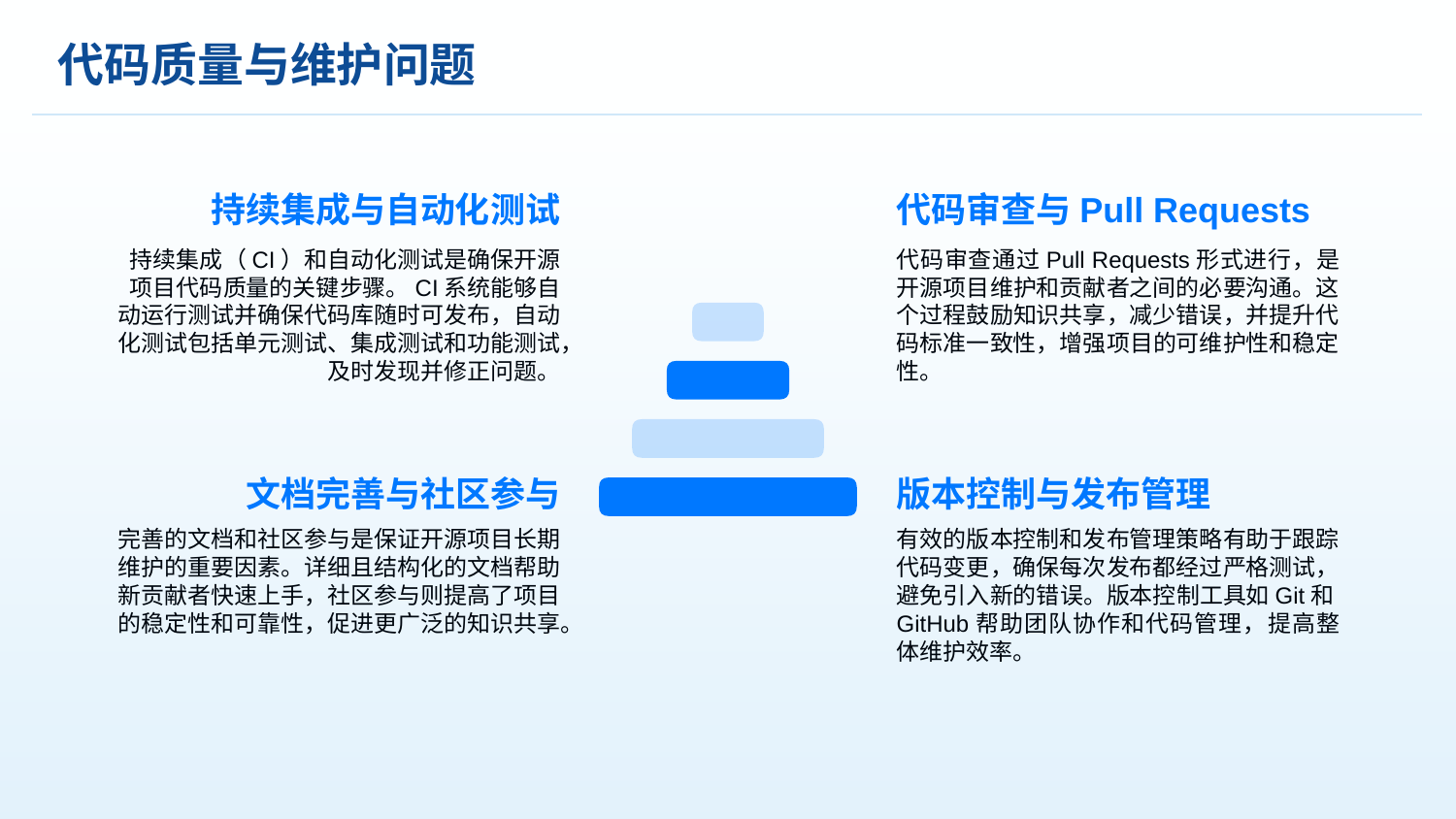

代码质量与维护问题

持续集成与自动化测试
代码审查与Pull Requests
持续集成（CI）和自动化测试是确保开源项目代码质量的关键步骤。CI系统能够自动运行测试并确保代码库随时可发布，自动化测试包括单元测试、集成测试和功能测试，及时发现并修正问题。
代码审查通过Pull Requests形式进行，是开源项目维护和贡献者之间的必要沟通。这个过程鼓励知识共享，减少错误，并提升代码标准一致性，增强项目的可维护性和稳定性。

文档完善与社区参与
版本控制与发布管理

完善的文档和社区参与是保证开源项目长期维护的重要因素。详细且结构化的文档帮助新贡献者快速上手，社区参与则提高了项目的稳定性和可靠性，促进更广泛的知识共享。
有效的版本控制和发布管理策略有助于跟踪代码变更，确保每次发布都经过严格测试，避免引入新的错误。版本控制工具如Git和GitHub帮助团队协作和代码管理，提高整体维护效率。